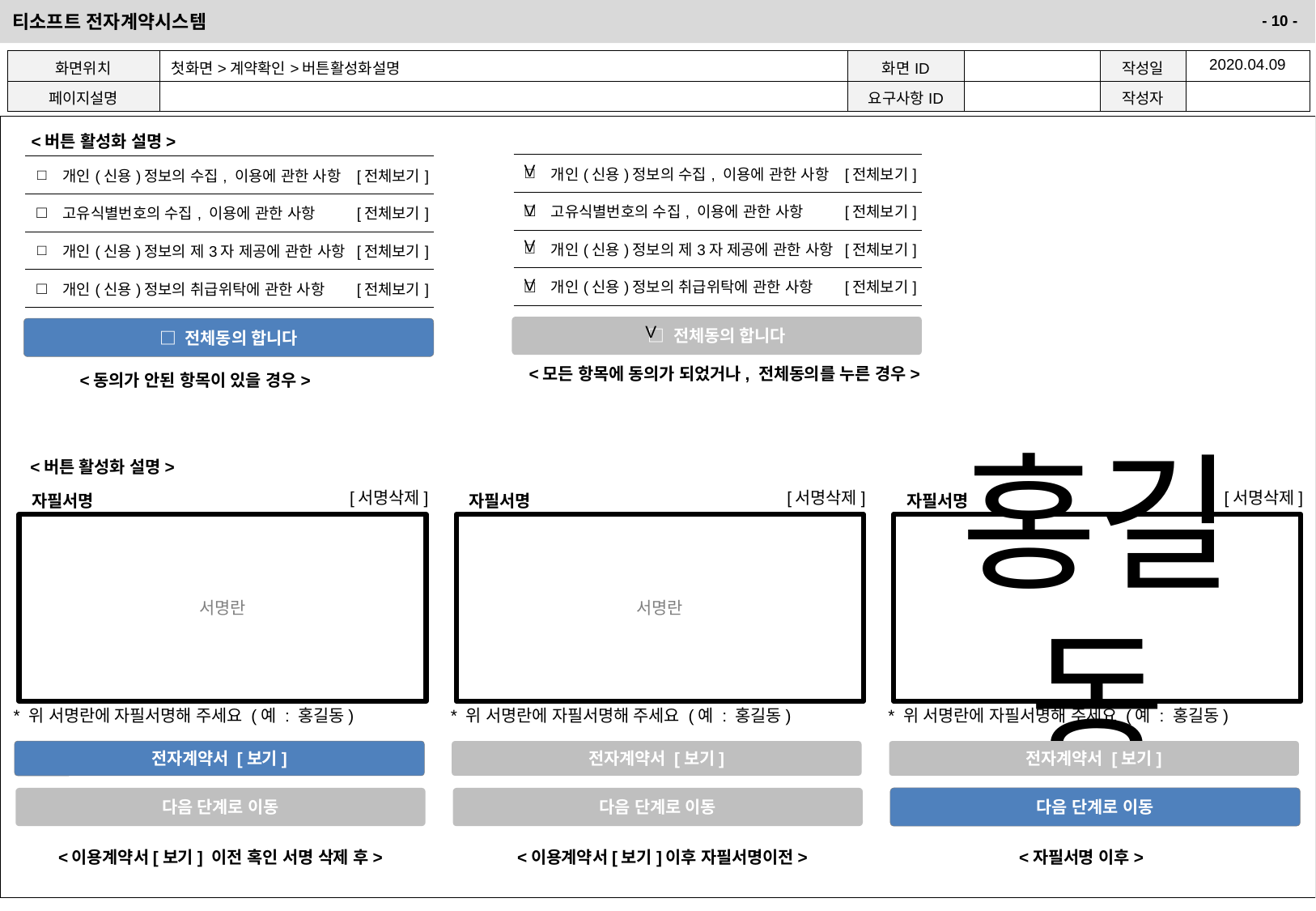

| 화면위치 | 첫화면>계약확인>버튼활성화설명 | 화면ID |  | 작성일 | 2020.04.09 |
| --- | --- | --- | --- | --- | --- |
| 페이지설명 |  | 요구사항ID |  | 작성자 |  |
<버튼 활성화 설명>
| □ | 개인(신용)정보의 수집, 이용에 관한 사항 | [전체보기] |
| --- | --- | --- |
| □ | 고유식별번호의 수집, 이용에 관한 사항 | [전체보기] |
| □ | 개인(신용)정보의 제3자 제공에 관한 사항 | [전체보기] |
| □ | 개인(신용)정보의 취급위탁에 관한 사항 | [전체보기] |
V
| □ | 개인(신용)정보의 수집, 이용에 관한 사항 | [전체보기] |
| --- | --- | --- |
| □ | 고유식별번호의 수집, 이용에 관한 사항 | [전체보기] |
| □ | 개인(신용)정보의 제3자 제공에 관한 사항 | [전체보기] |
| □ | 개인(신용)정보의 취급위탁에 관한 사항 | [전체보기] |
V
V
V
V
□ 전체동의 합니다
□ 전체동의 합니다
<모든 항목에 동의가 되었거나, 전체동의를 누른 경우>
<동의가 안된 항목이 있을 경우>
<버튼 활성화 설명>
[서명삭제]
[서명삭제]
[서명삭제]
자필서명
자필서명
자필서명
서명란
서명란
홍길동
* 위 서명란에 자필서명해 주세요 (예 : 홍길동)
* 위 서명란에 자필서명해 주세요 (예 : 홍길동)
* 위 서명란에 자필서명해 주세요 (예 : 홍길동)
전자계약서 [보기]
전자계약서 [보기]
전자계약서 [보기]
다음 단계로 이동
다음 단계로 이동
다음 단계로 이동
<이용계약서[보기] 이전 혹인 서명 삭제 후>
<이용계약서[보기]이후 자필서명이전>
<자필서명 이후>